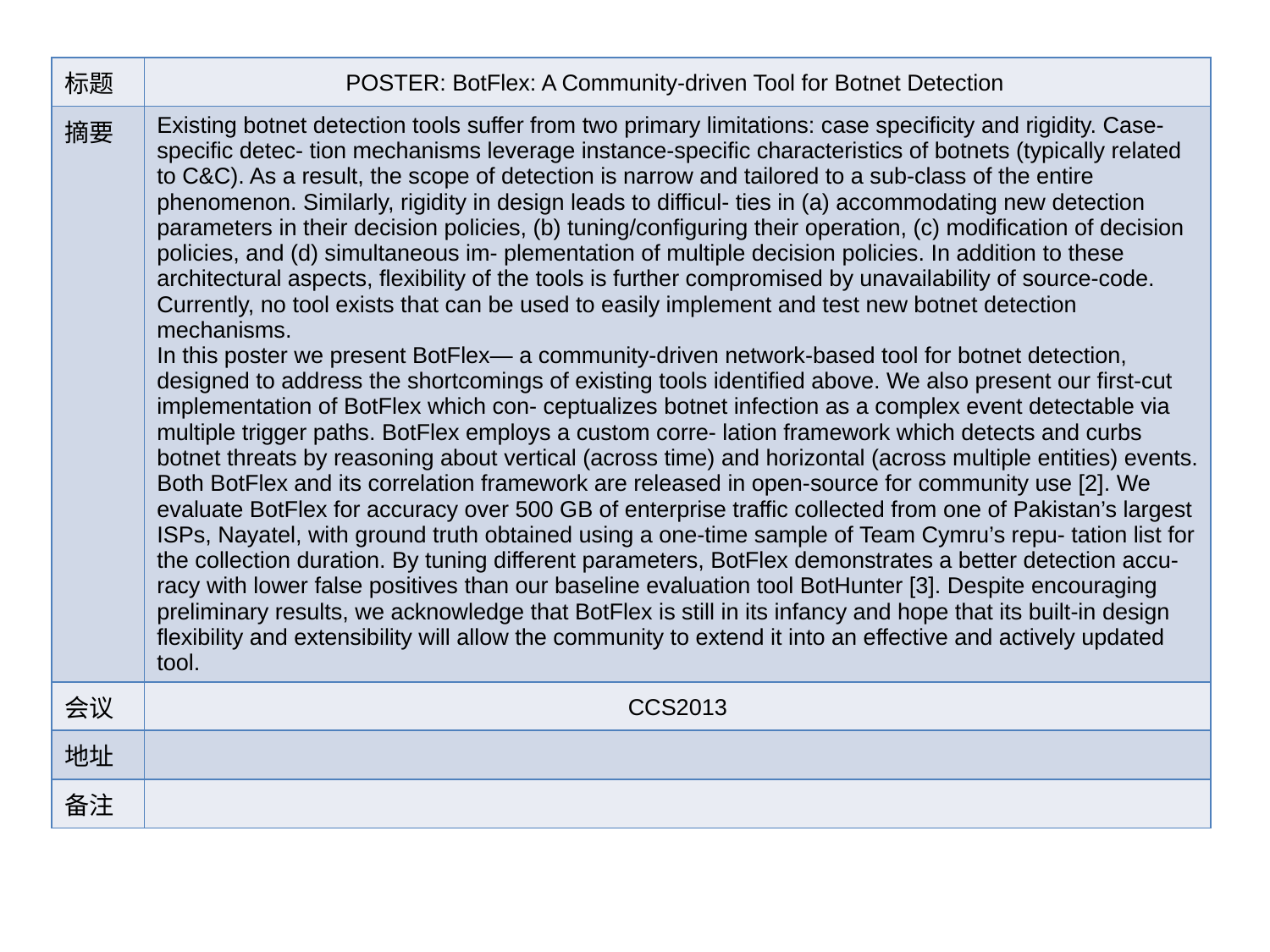

| 标题 | POSTER: BotFlex: A Community-driven Tool for Botnet Detection |
| --- | --- |
| 摘要 | Existing botnet detection tools suffer from two primary limitations: case specificity and rigidity. Case-specific detec- tion mechanisms leverage instance-specific characteristics of botnets (typically related to C&C). As a result, the scope of detection is narrow and tailored to a sub-class of the entire phenomenon. Similarly, rigidity in design leads to difficul- ties in (a) accommodating new detection parameters in their decision policies, (b) tuning/configuring their operation, (c) modification of decision policies, and (d) simultaneous im- plementation of multiple decision policies. In addition to these architectural aspects, flexibility of the tools is further compromised by unavailability of source-code. Currently, no tool exists that can be used to easily implement and test new botnet detection mechanisms. In this poster we present BotFlex— a community-driven network-based tool for botnet detection, designed to address the shortcomings of existing tools identified above. We also present our first-cut implementation of BotFlex which con- ceptualizes botnet infection as a complex event detectable via multiple trigger paths. BotFlex employs a custom corre- lation framework which detects and curbs botnet threats by reasoning about vertical (across time) and horizontal (across multiple entities) events. Both BotFlex and its correlation framework are released in open-source for community use [2]. We evaluate BotFlex for accuracy over 500 GB of enterprise traffic collected from one of Pakistan’s largest ISPs, Nayatel, with ground truth obtained using a one-time sample of Team Cymru’s repu- tation list for the collection duration. By tuning different parameters, BotFlex demonstrates a better detection accu- racy with lower false positives than our baseline evaluation tool BotHunter [3]. Despite encouraging preliminary results, we acknowledge that BotFlex is still in its infancy and hope that its built-in design flexibility and extensibility will allow the community to extend it into an effective and actively updated tool. |
| 会议 | CCS2013 |
| 地址 |  |
| 备注 |  |